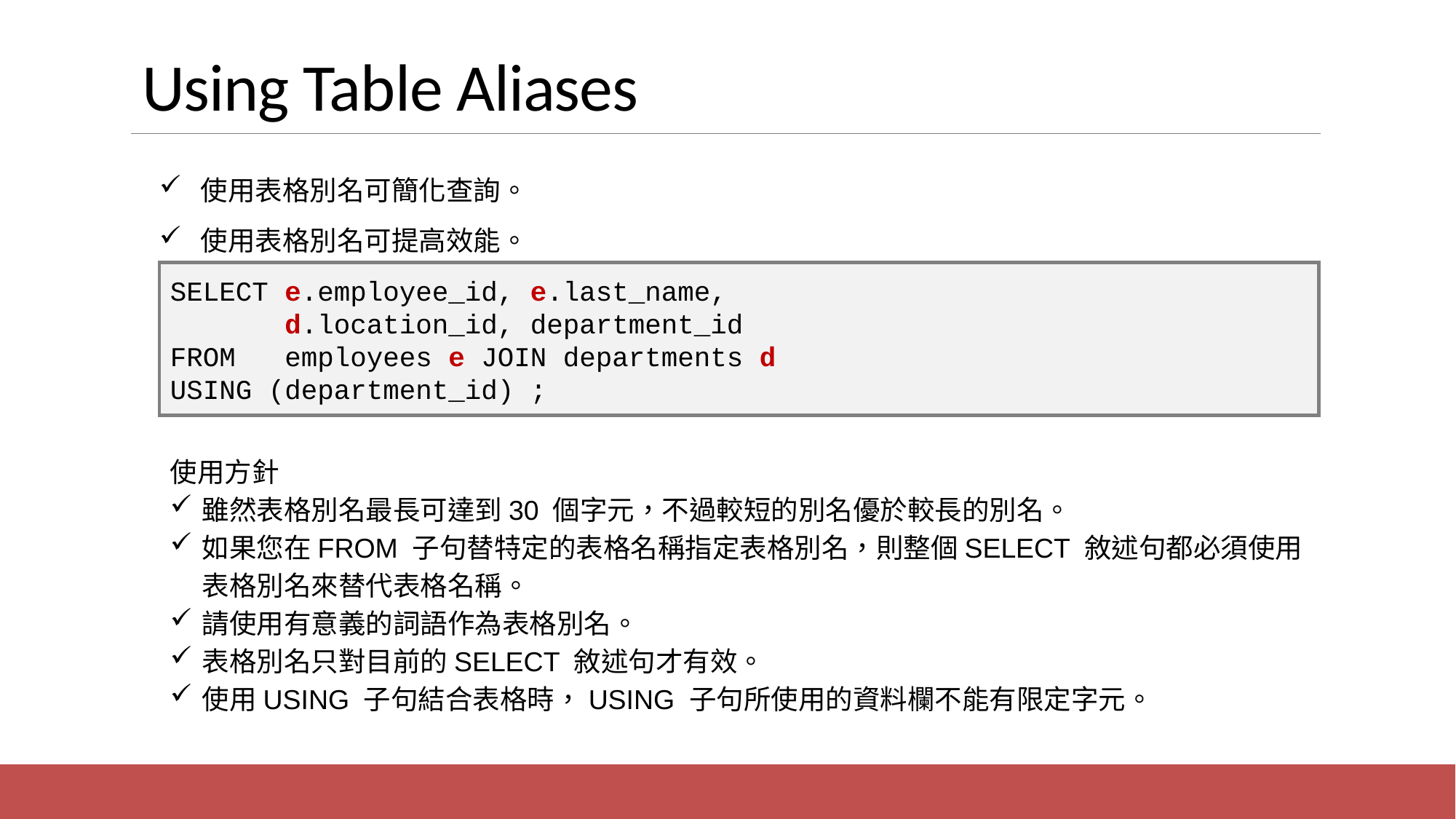

# Using Table Aliases
  使用表格別名可簡化查詢。
  使用表格別名可提高效能。
SELECT e.employee_id, e.last_name,
       d.location_id, department_id
FROM   employees e JOIN departments d
USING (department_id) ;
使用方針
雖然表格別名最長可達到30 個字元，不過較短的別名優於較長的別名。
如果您在FROM 子句替特定的表格名稱指定表格別名，則整個SELECT 敘述句都必須使用表格別名來替代表格名稱。
請使用有意義的詞語作為表格別名。
表格別名只對目前的SELECT 敘述句才有效。
使用USING 子句結合表格時，USING 子句所使用的資料欄不能有限定字元。